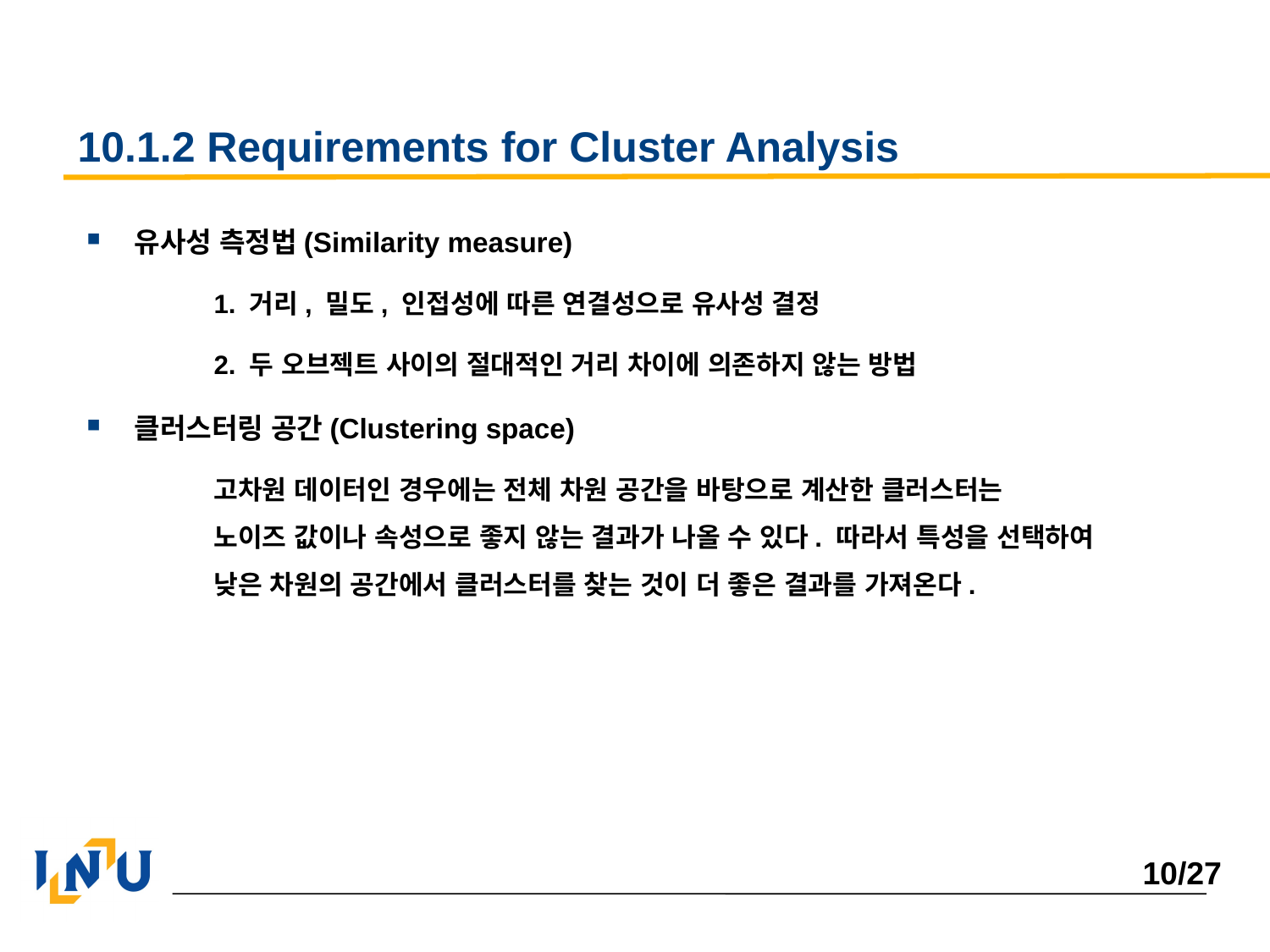

# 10.1.2 Requirements for Cluster Analysis
유사성 측정법(Similarity measure)
	1. 거리, 밀도, 인접성에 따른 연결성으로 유사성 결정
	2. 두 오브젝트 사이의 절대적인 거리 차이에 의존하지 않는 방법
클러스터링 공간(Clustering space)
	고차원 데이터인 경우에는 전체 차원 공간을 바탕으로 계산한 클러스터는                 	노이즈 값이나 속성으로 좋지 않는 결과가 나올 수 있다. 따라서 특성을 선택하여        	낮은 차원의 공간에서 클러스터를 찾는 것이 더 좋은 결과를 가져온다.